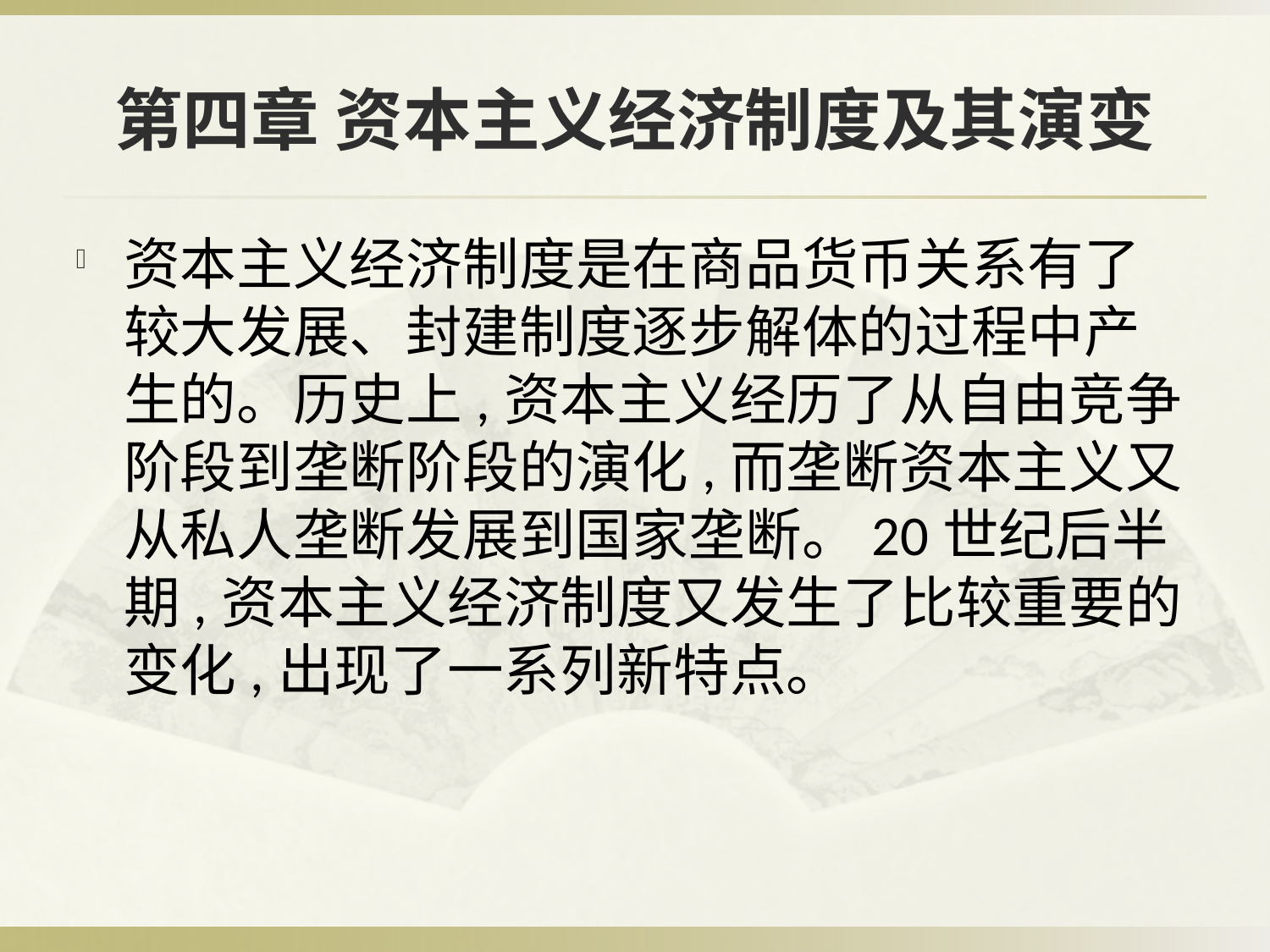

# 第四章 资本主义经济制度及其演变
资本主义经济制度是在商品货币关系有了较大发展、封建制度逐步解体的过程中产生的。历史上,资本主义经历了从自由竞争阶段到垄断阶段的演化,而垄断资本主义又从私人垄断发展到国家垄断。20世纪后半期,资本主义经济制度又发生了比较重要的变化,出现了一系列新特点。